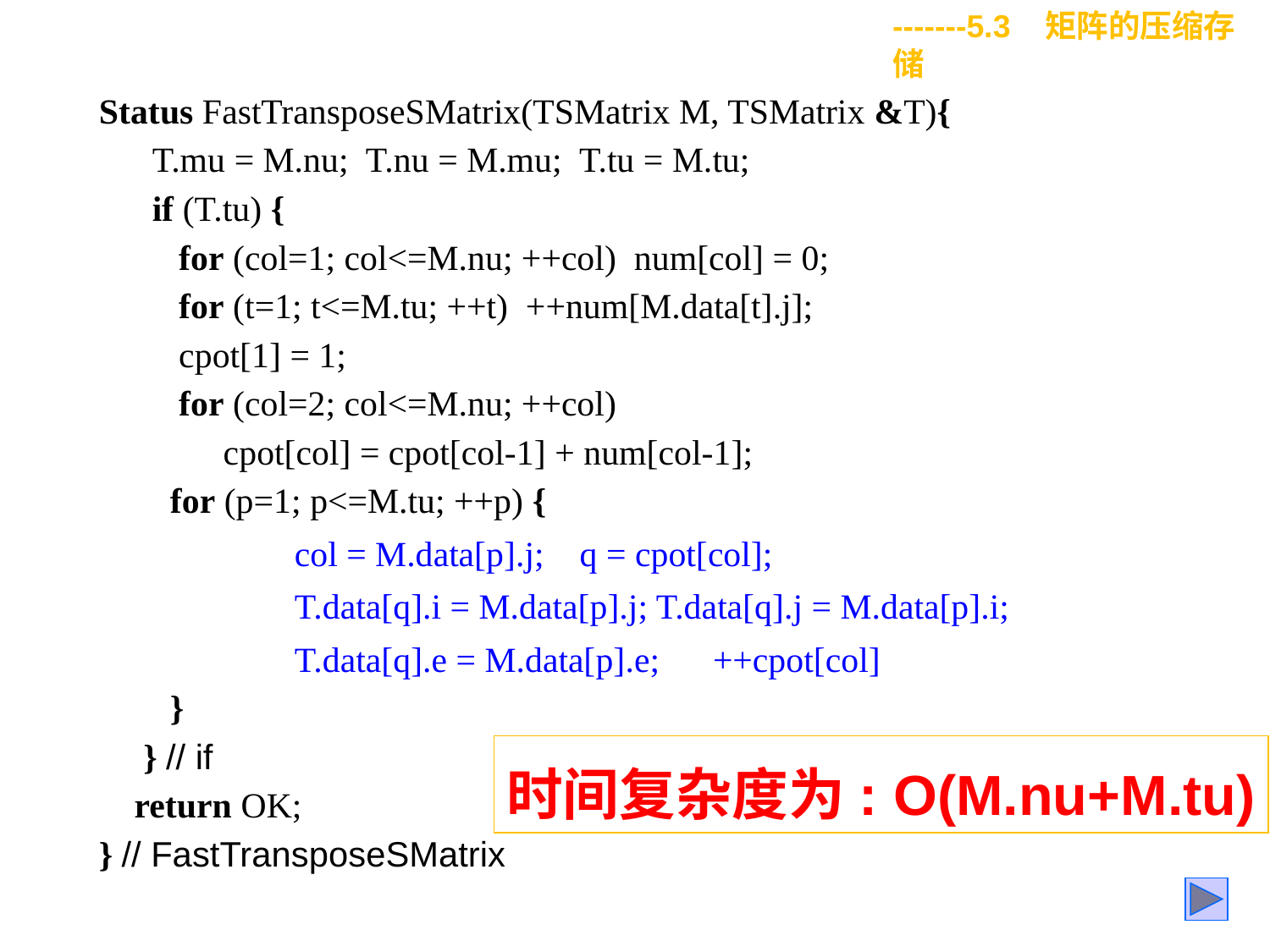

-------5.3   矩阵的压缩存储
Status FastTransposeSMatrix(TSMatrix M, TSMatrix &T){
      T.mu = M.nu;  T.nu = M.mu;  T.tu = M.tu;
      if (T.tu) {
         for (col=1; col<=M.nu; ++col)  num[col] = 0;
         for (t=1; t<=M.tu; ++t)  ++num[M.data[t].j];
         cpot[1] = 1;
         for (col=2; col<=M.nu; ++col)
              cpot[col] = cpot[col-1] + num[col-1];
        for (p=1; p<=M.tu; ++p) {
                      col = M.data[p].j;    q = cpot[col];
                      T.data[q].i = M.data[p].j; T.data[q].j = M.data[p].i;
                      T.data[q].e = M.data[p].e;      ++cpot[col]
        }
     } // if
    return OK;
} // FastTransposeSMatrix
时间复杂度为: O(M.nu+M.tu)